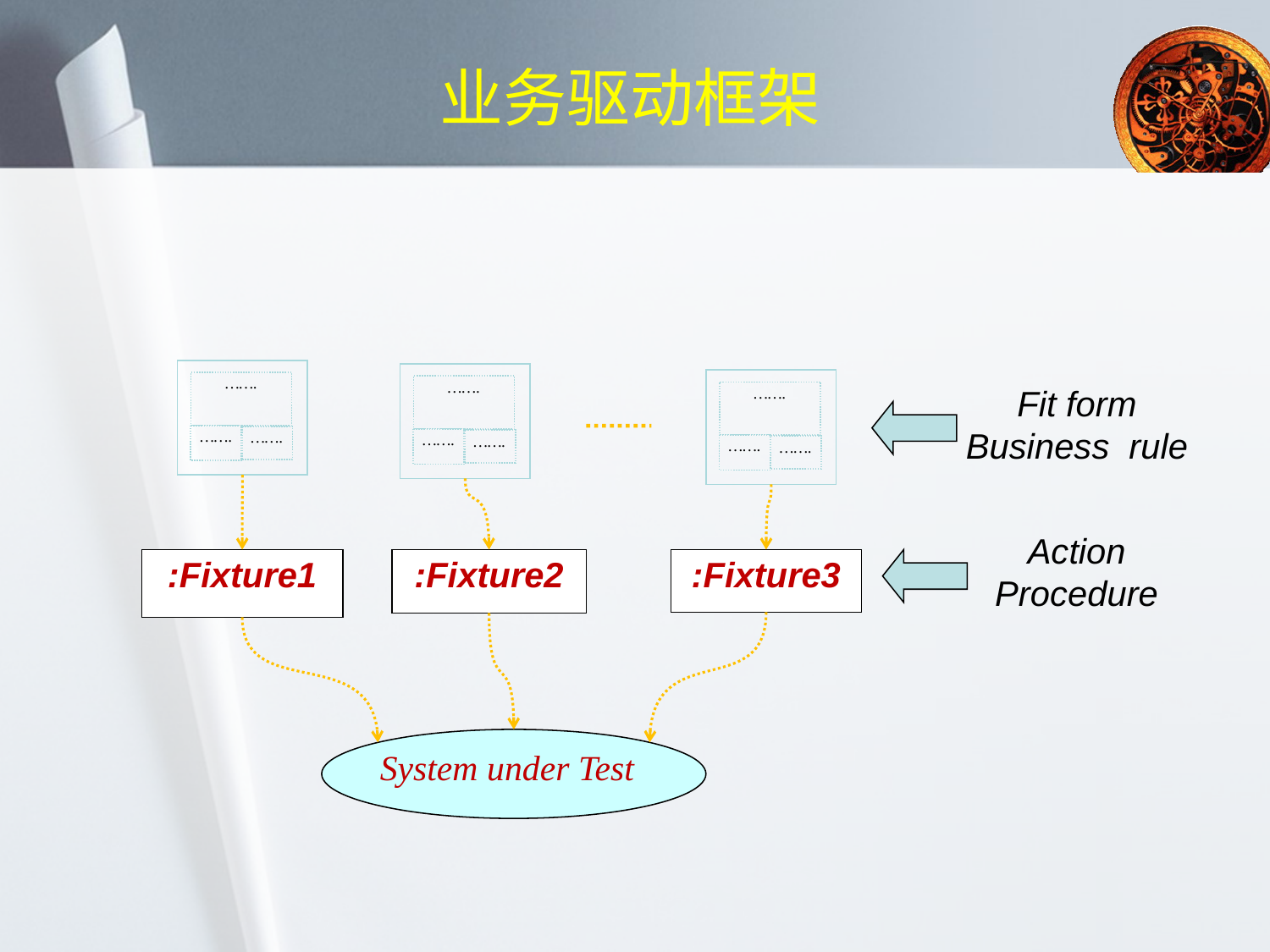

# 业务驱动框架

…….
…….
…….

…….
…….
…….

…….
…….
…….
Fit form
Business  rule

Action Procedure
:Fixture1

:Fixture2
:Fixture3

System under Test